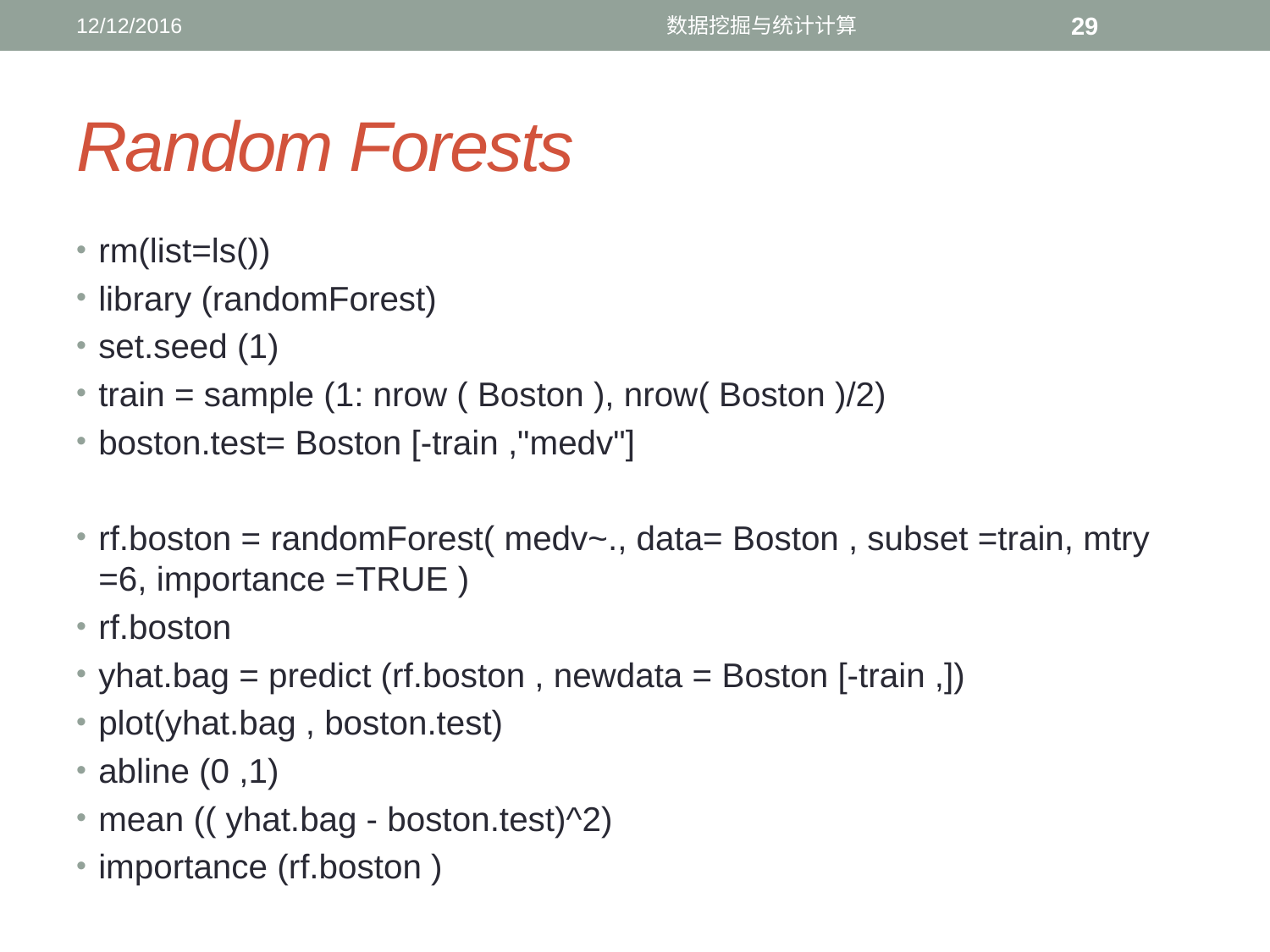

12/12/2016
数据挖掘与统计计算
29
# Random Forests
rm(list=ls())
library (randomForest)
set.seed (1)
train = sample (1: nrow ( Boston ), nrow( Boston )/2)
boston.test= Boston [-train ,"medv"]

rf.boston = randomForest( medv~., data= Boston , subset =train, mtry =6, importance =TRUE )
rf.boston
yhat.bag = predict (rf.boston , newdata = Boston [-train ,])
plot(yhat.bag , boston.test)
abline (0 ,1)
mean (( yhat.bag - boston.test)^2)
importance (rf.boston )